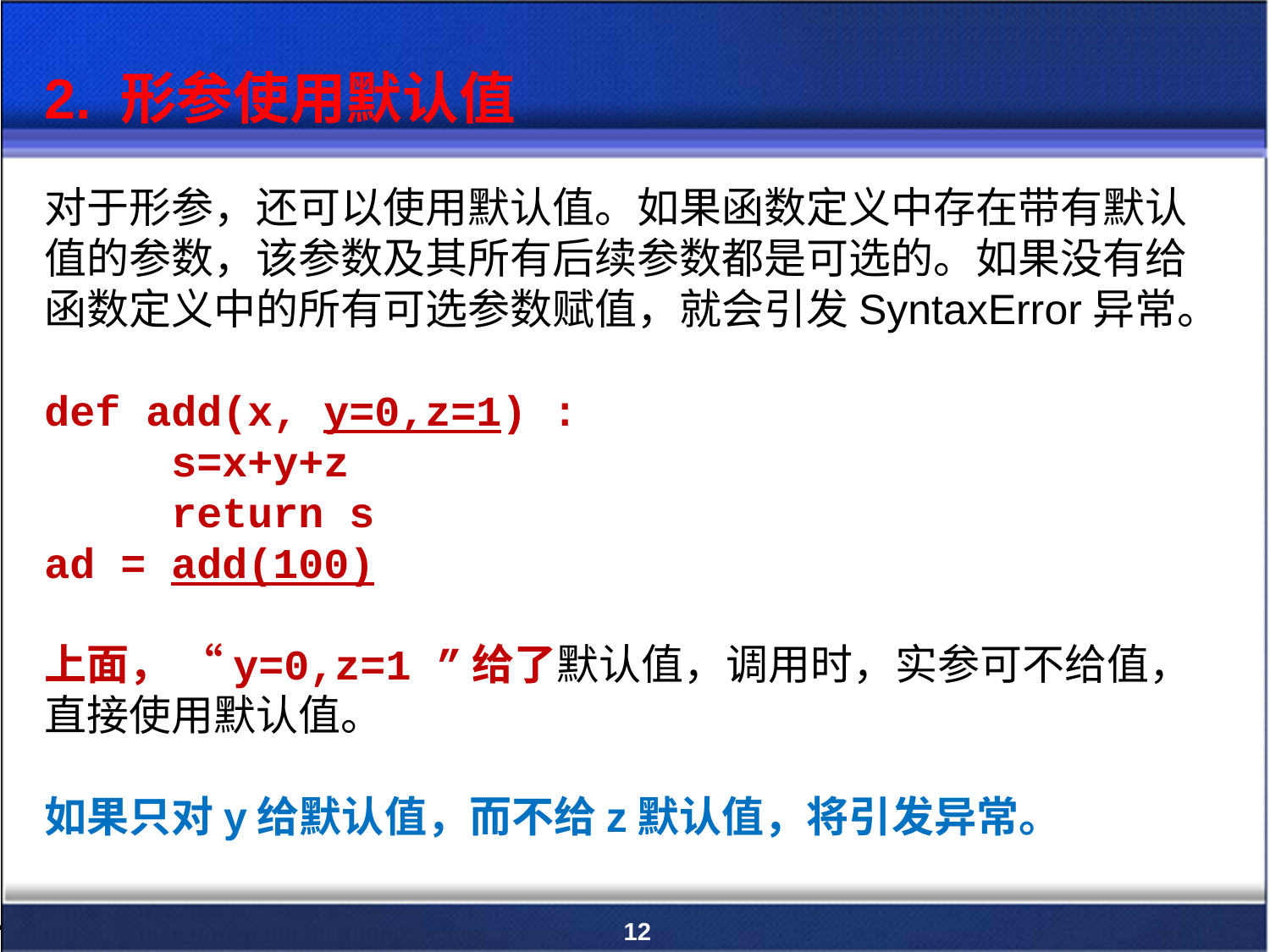

2. 形参使用默认值

对于形参，还可以使用默认值。如果函数定义中存在带有默认值的参数，该参数及其所有后续参数都是可选的。如果没有给函数定义中的所有可选参数赋值，就会引发SyntaxError异常。

def add(x, y=0,z=1) :
    	s=x+y+z
    	return s
ad = add(100)

上面， “y=0,z=1 ”给了默认值，调用时，实参可不给值，直接使用默认值。

如果只对y给默认值，而不给z默认值，将引发异常。
12